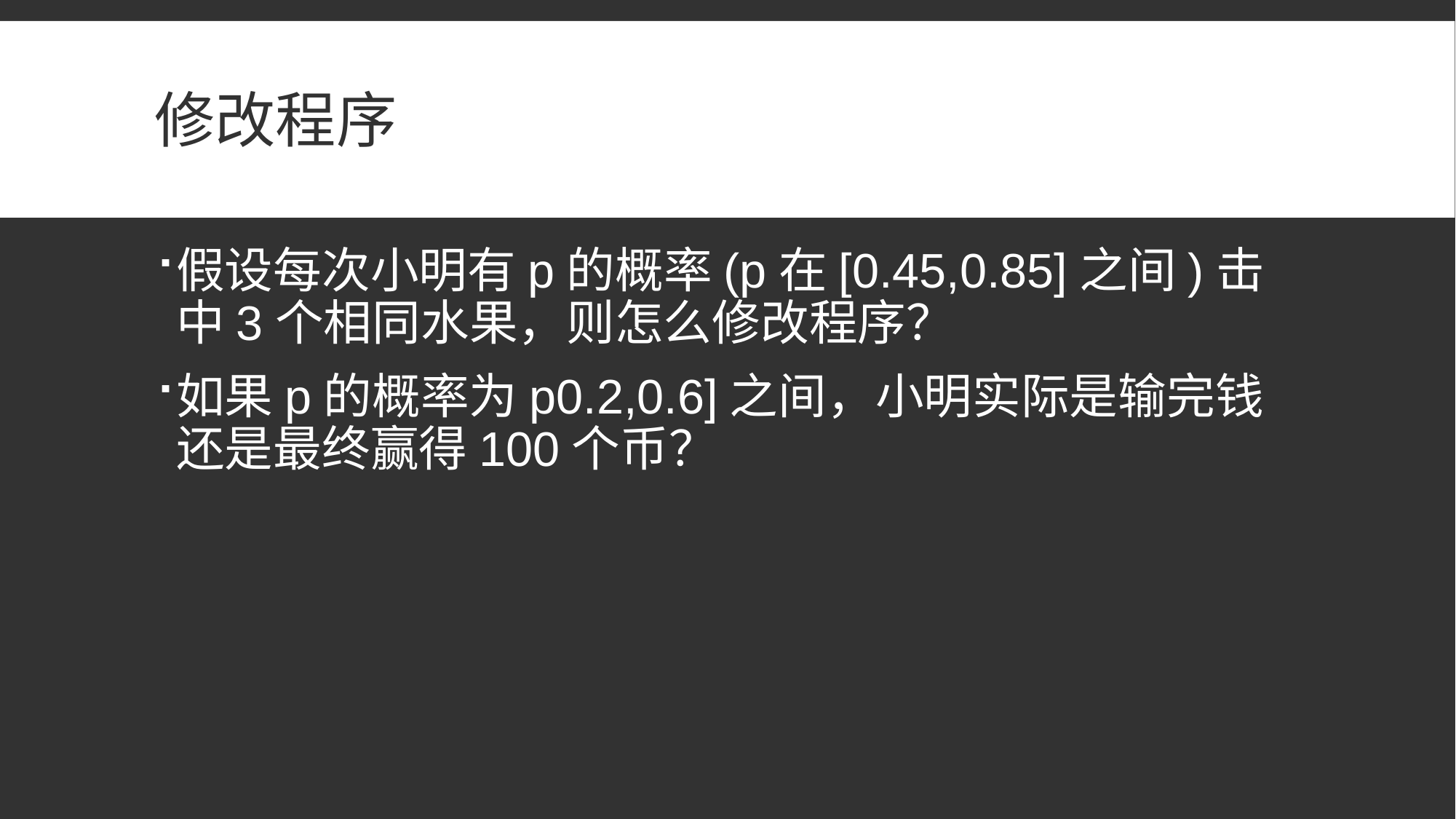

# 修改程序
假设每次小明有p的概率(p在[0.45,0.85]之间)击中3个相同水果，则怎么修改程序？
如果p的概率为p0.2,0.6]之间，小明实际是输完钱还是最终赢得100个币？